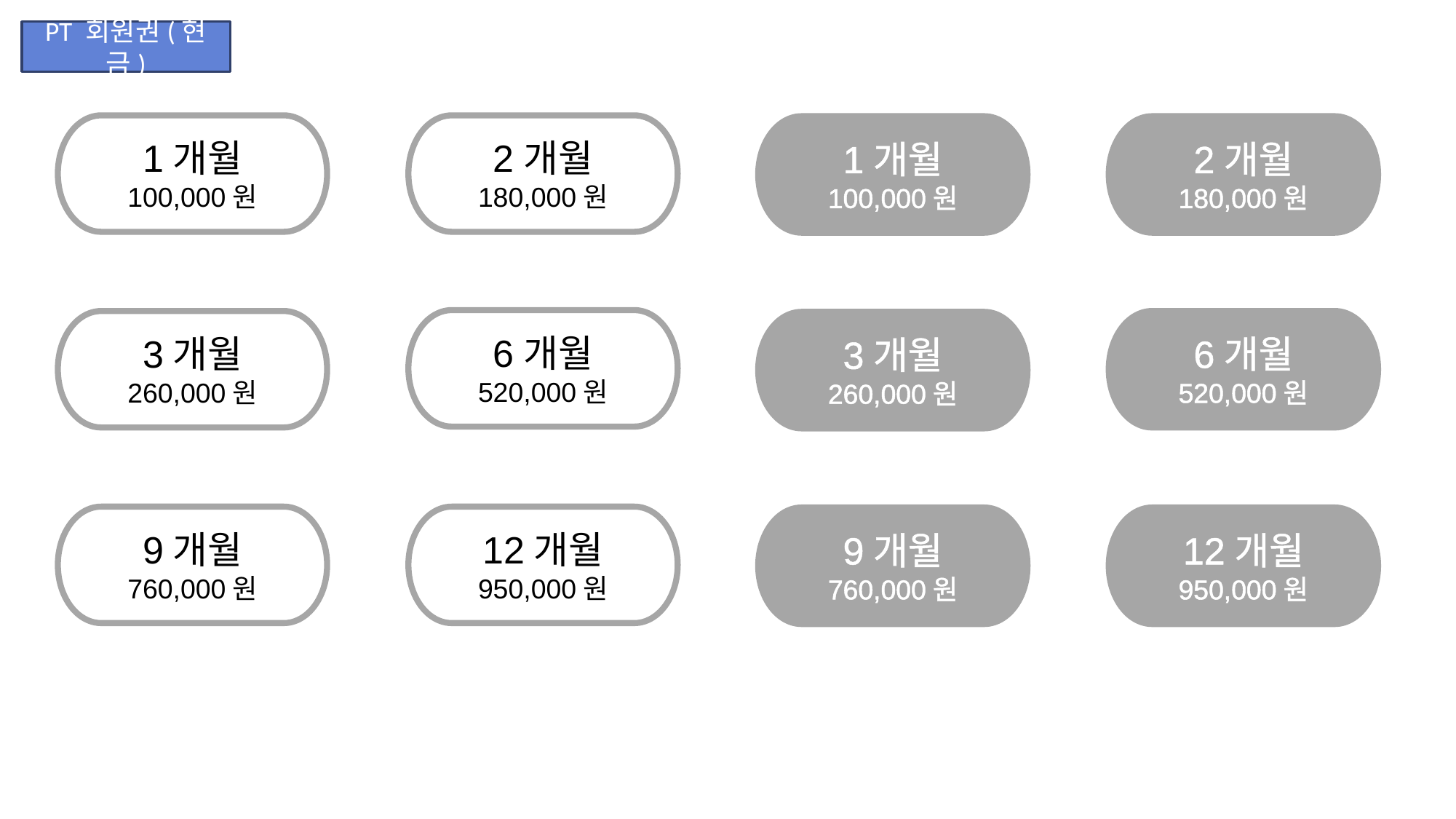

PT 회원권(현금)
1개월
100,000원
2개월
180,000원
1개월
100,000원
2개월
180,000원
6개월
520,000원
3개월
260,000원
6개월
520,000원
3개월
260,000원
9개월
760,000원
12개월
950,000원
9개월
760,000원
12개월
950,000원